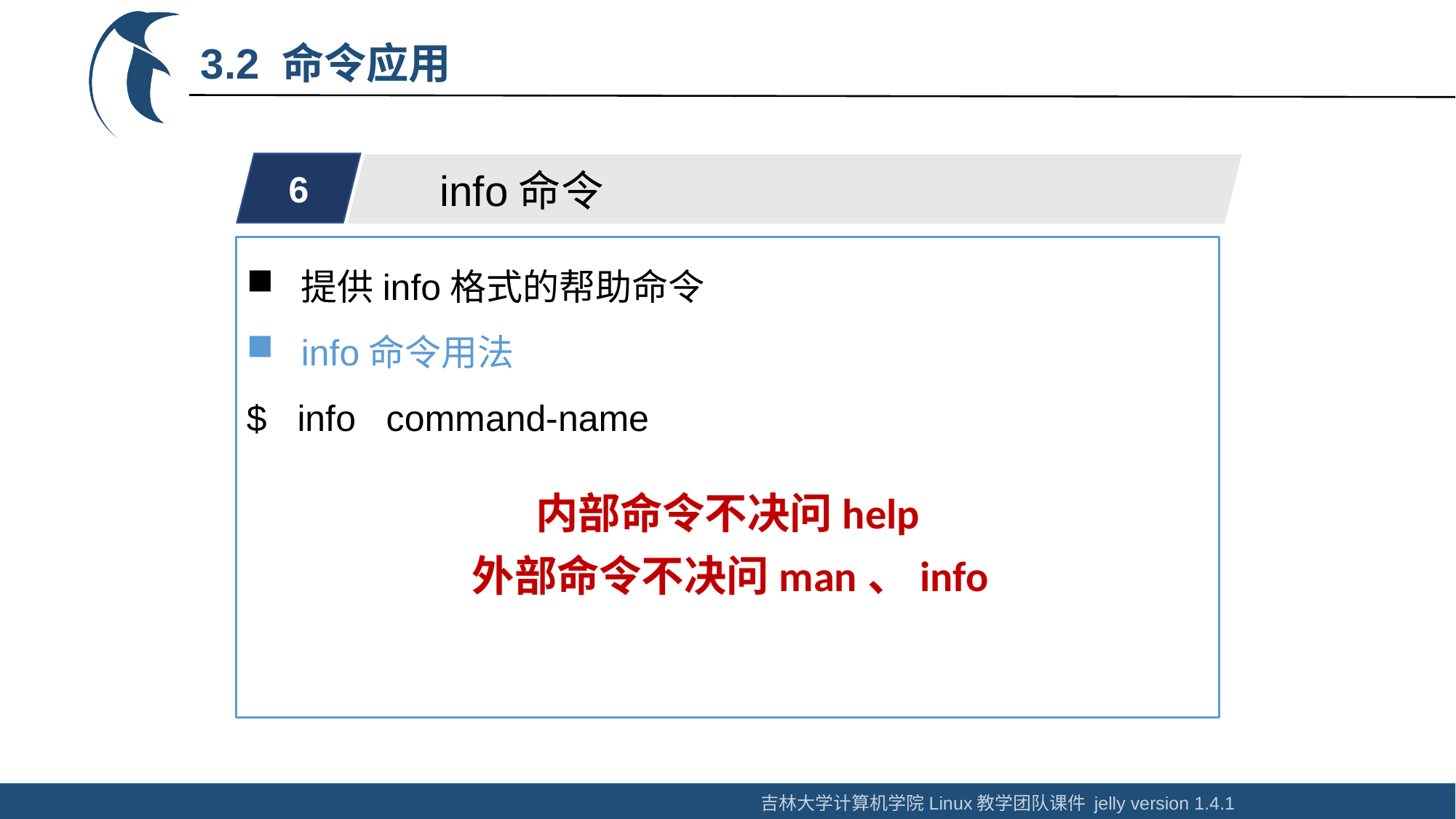

3.2 命令应用
6
info命令
提供info格式的帮助命令
info命令用法
$   info   command-name

内部命令不决问help
外部命令不决问man、info